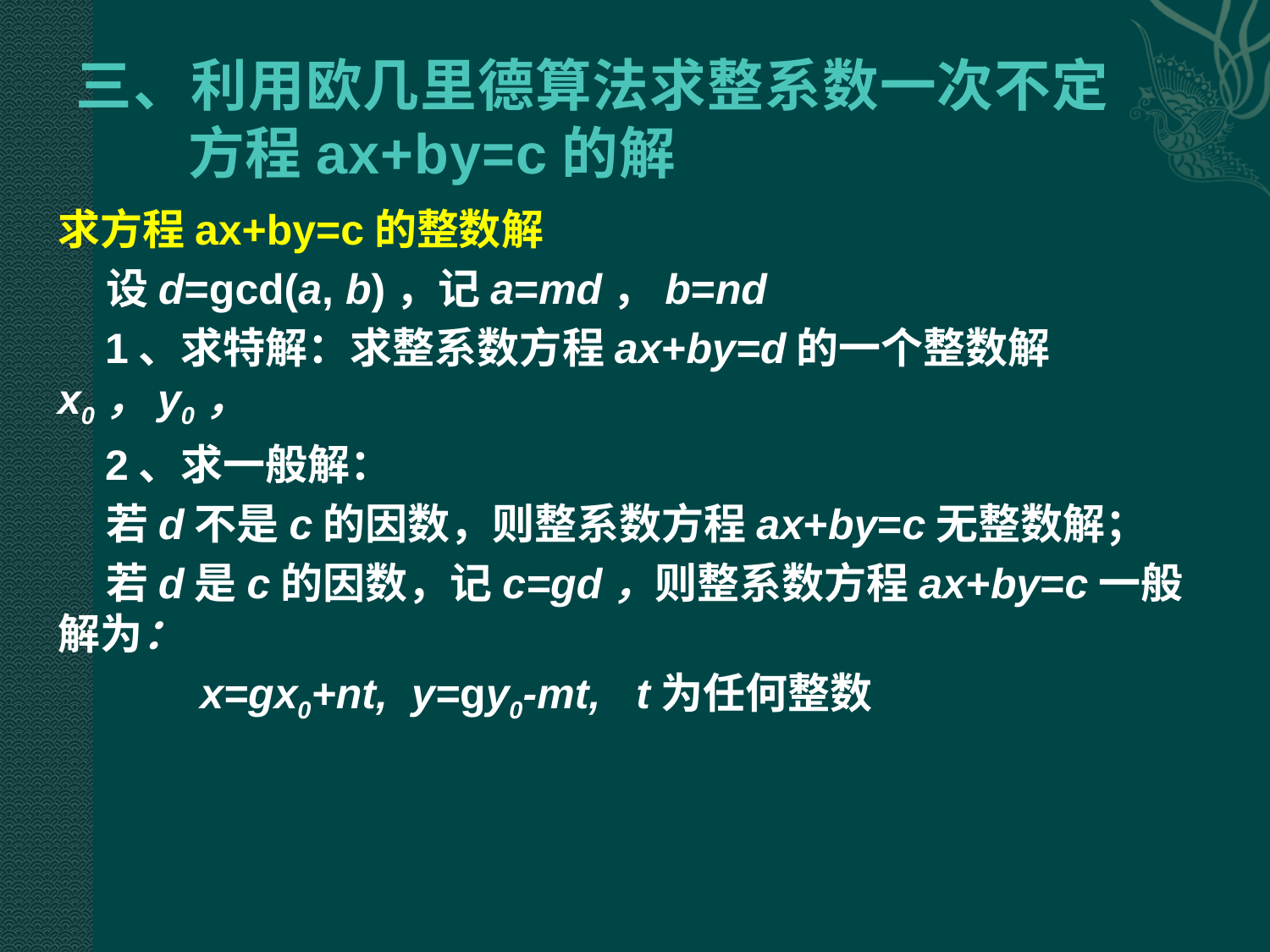

# 三、利用欧几里德算法求整系数一次不定方程ax+by=c的解
求方程ax+by=c的整数解
    设d=gcd(a, b)，记a=md，b=nd
    1、求特解：求整系数方程ax+by=d的一个整数解x0，y0，
    2、求一般解：
    若d不是c的因数，则整系数方程ax+by=c无整数解；
    若d是c的因数，记c=gd，则整系数方程ax+by=c一般解为：
            x=gx0+nt,  y=gy0-mt,   t为任何整数